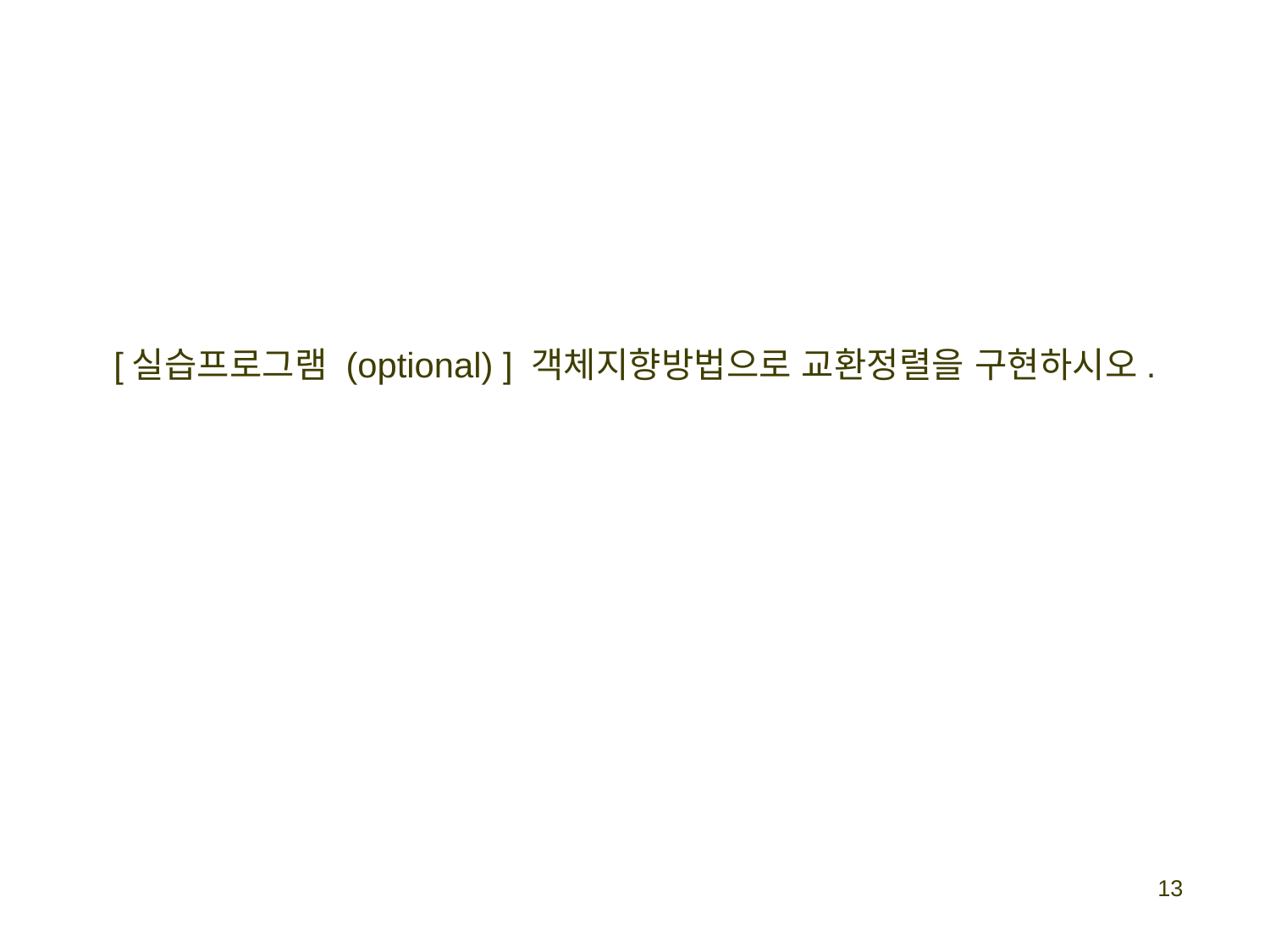

#
[실습프로그램 (optional) ] 객체지향방법으로 교환정렬을 구현하시오.
13